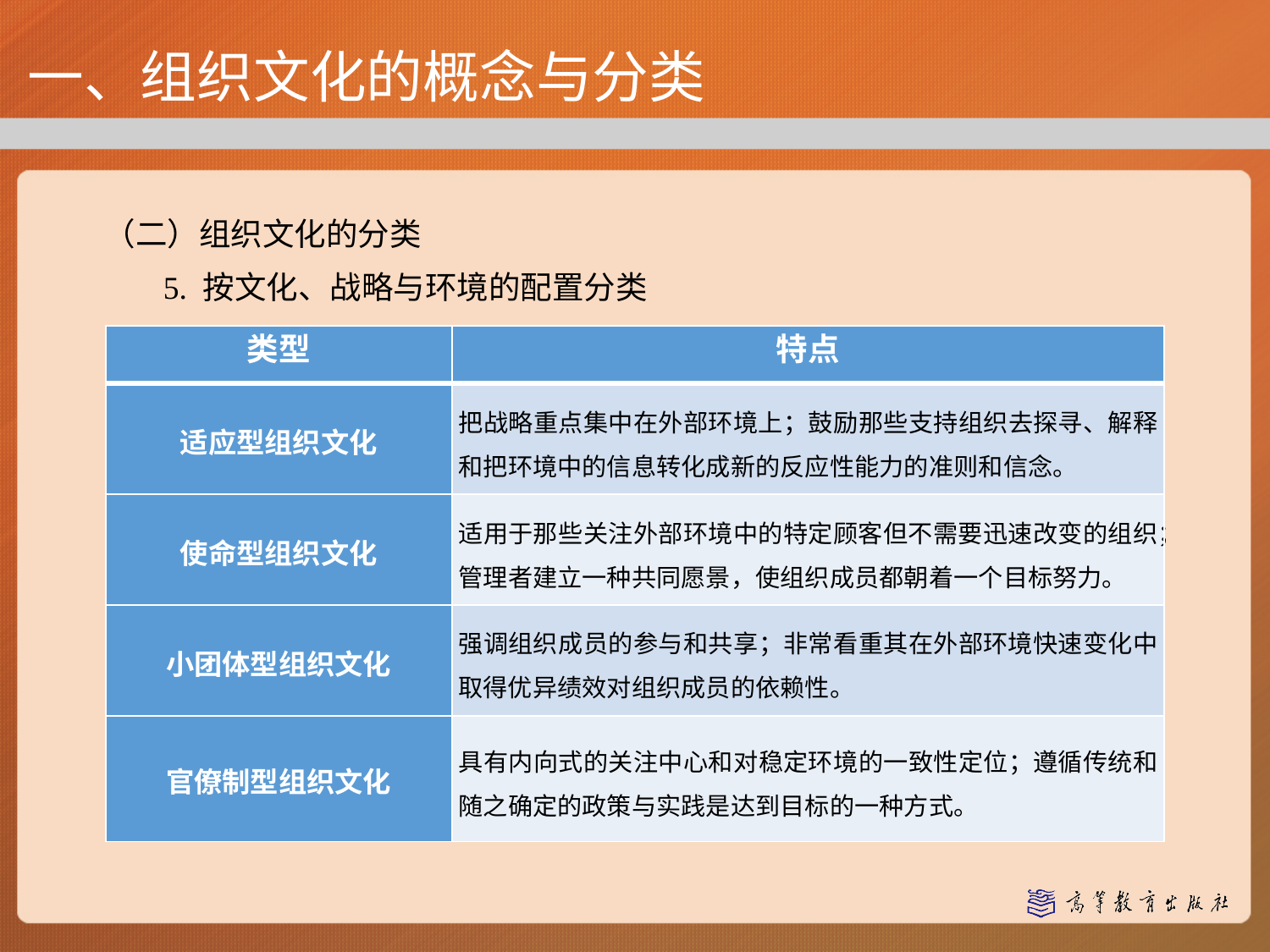

一、组织文化的概念与分类
（二）组织文化的分类
5. 按文化、战略与环境的配置分类
| 类型 | 特点 |
| --- | --- |
| 适应型组织文化 | 把战略重点集中在外部环境上；鼓励那些支持组织去探寻、解释和把环境中的信息转化成新的反应性能力的准则和信念。 |
| 使命型组织文化 | 适用于那些关注外部环境中的特定顾客但不需要迅速改变的组织；管理者建立一种共同愿景，使组织成员都朝着一个目标努力。 |
| 小团体型组织文化 | 强调组织成员的参与和共享；非常看重其在外部环境快速变化中取得优异绩效对组织成员的依赖性。 |
| 官僚制型组织文化 | 具有内向式的关注中心和对稳定环境的一致性定位；遵循传统和随之确定的政策与实践是达到目标的一种方式。 |